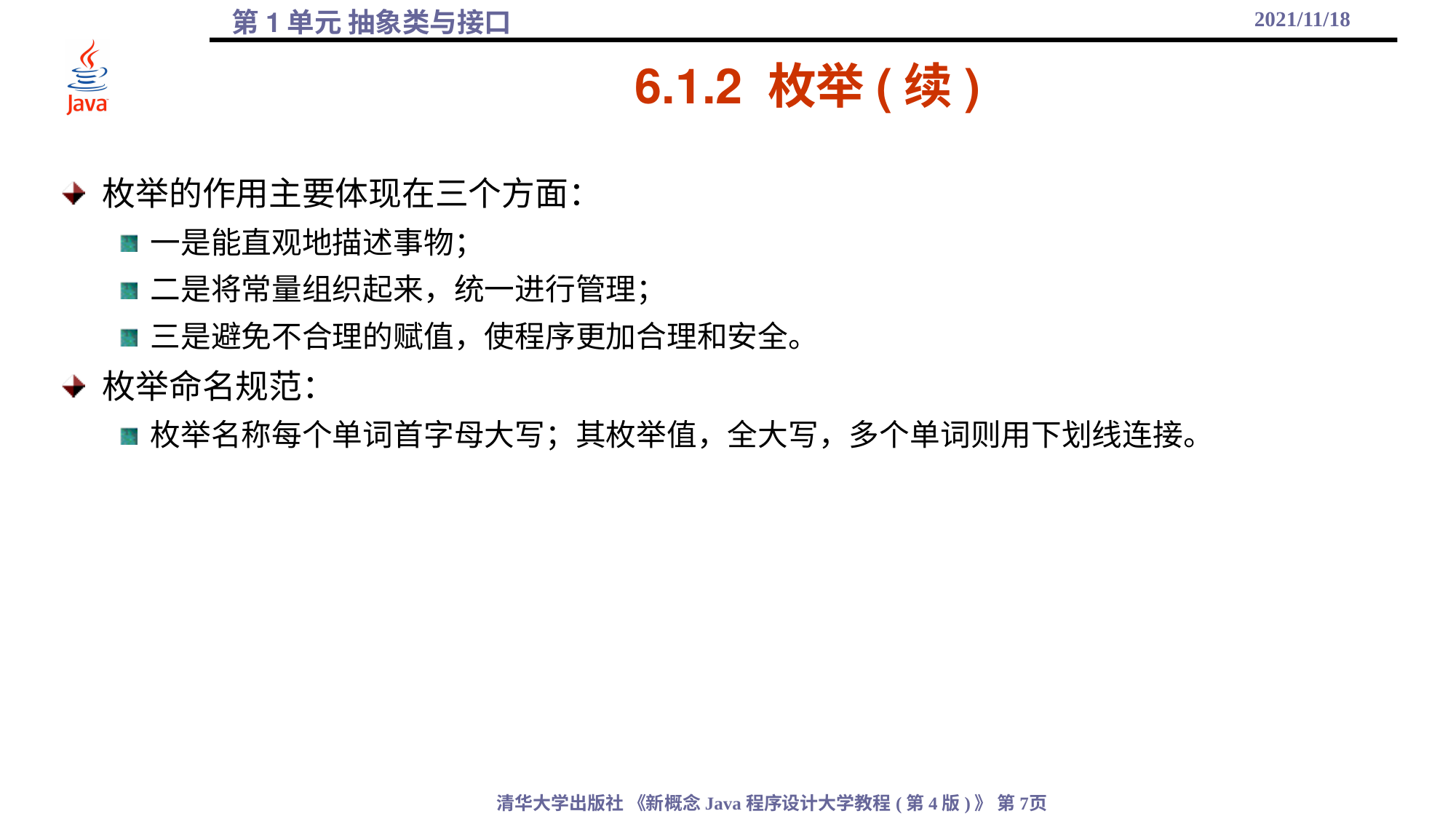

2021/11/18
# 6.1.2 枚举(续)
枚举的作用主要体现在三个方面：
一是能直观地描述事物；
二是将常量组织起来，统一进行管理；
三是避免不合理的赋值，使程序更加合理和安全。
枚举命名规范：
枚举名称每个单词首字母大写；其枚举值，全大写，多个单词则用下划线连接。